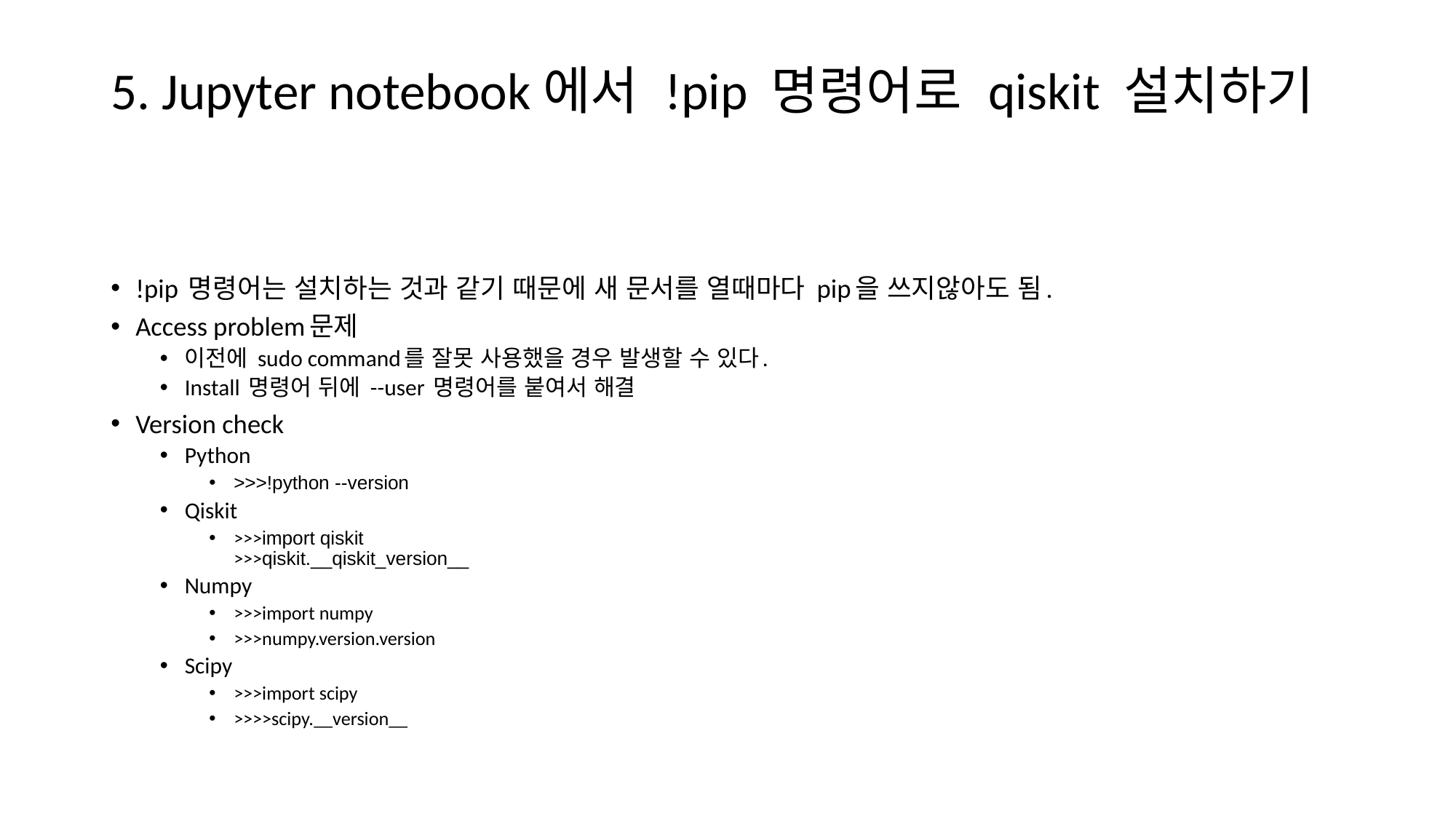

# 5. Jupyter notebook에서 !pip 명령어로 qiskit 설치하기

!pip 명령어는 설치하는 것과 같기 때문에 새 문서를 열때마다 pip을 쓰지않아도 됨.
Access problem문제
이전에 sudo command를 잘못 사용했을 경우 발생할 수 있다.
Install 명령어 뒤에 --user 명령어를 붙여서 해결
Version check
Python
>>>!python --version
Qiskit
>>>import qiskit
>>>qiskit.__qiskit_version__
Numpy
>>>import numpy
>>>numpy.version.version
Scipy
>>>import scipy
>>>>scipy.__version__